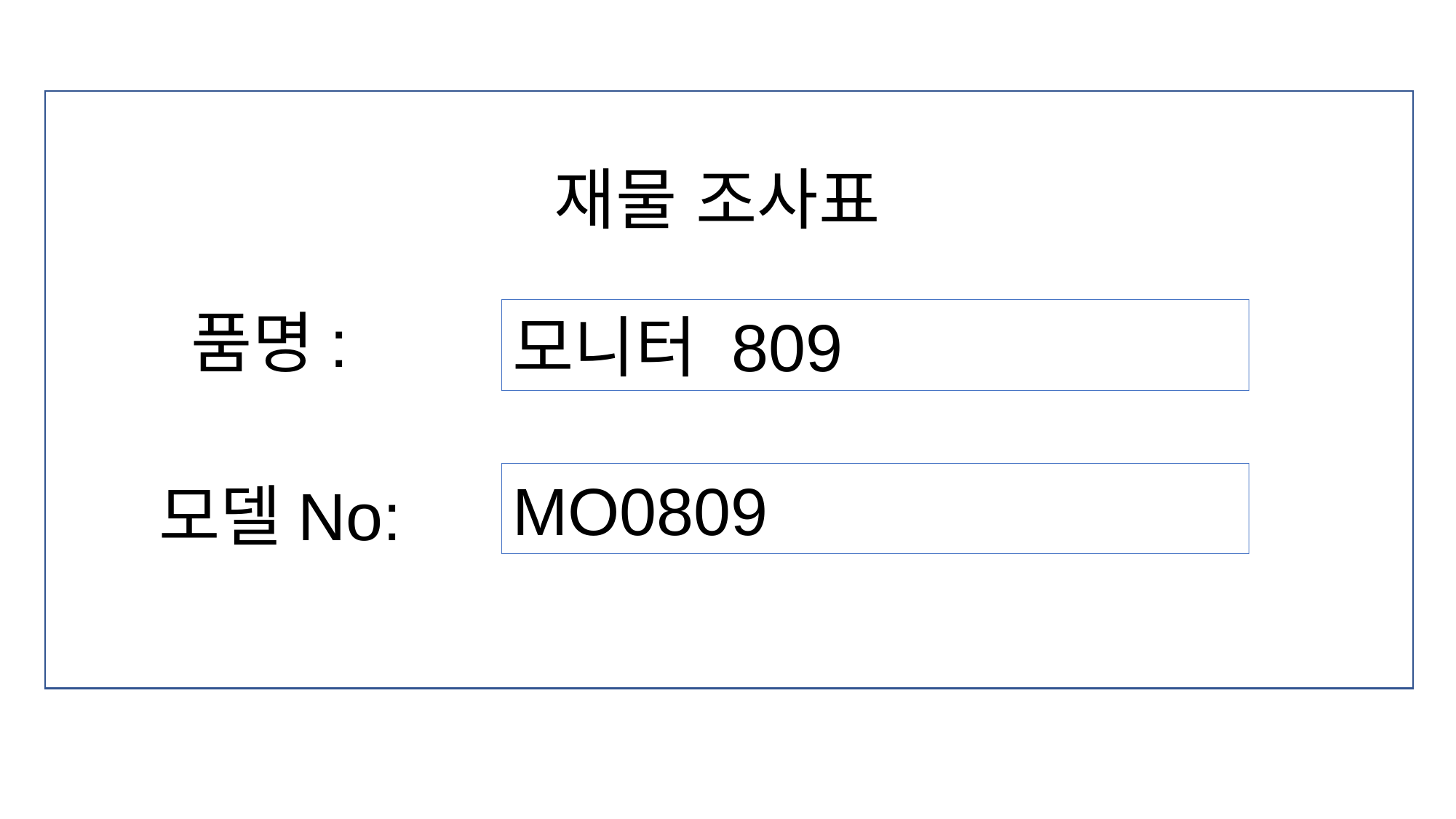

재물 조사표
품명:
모니터 809
MO0809
모델No: